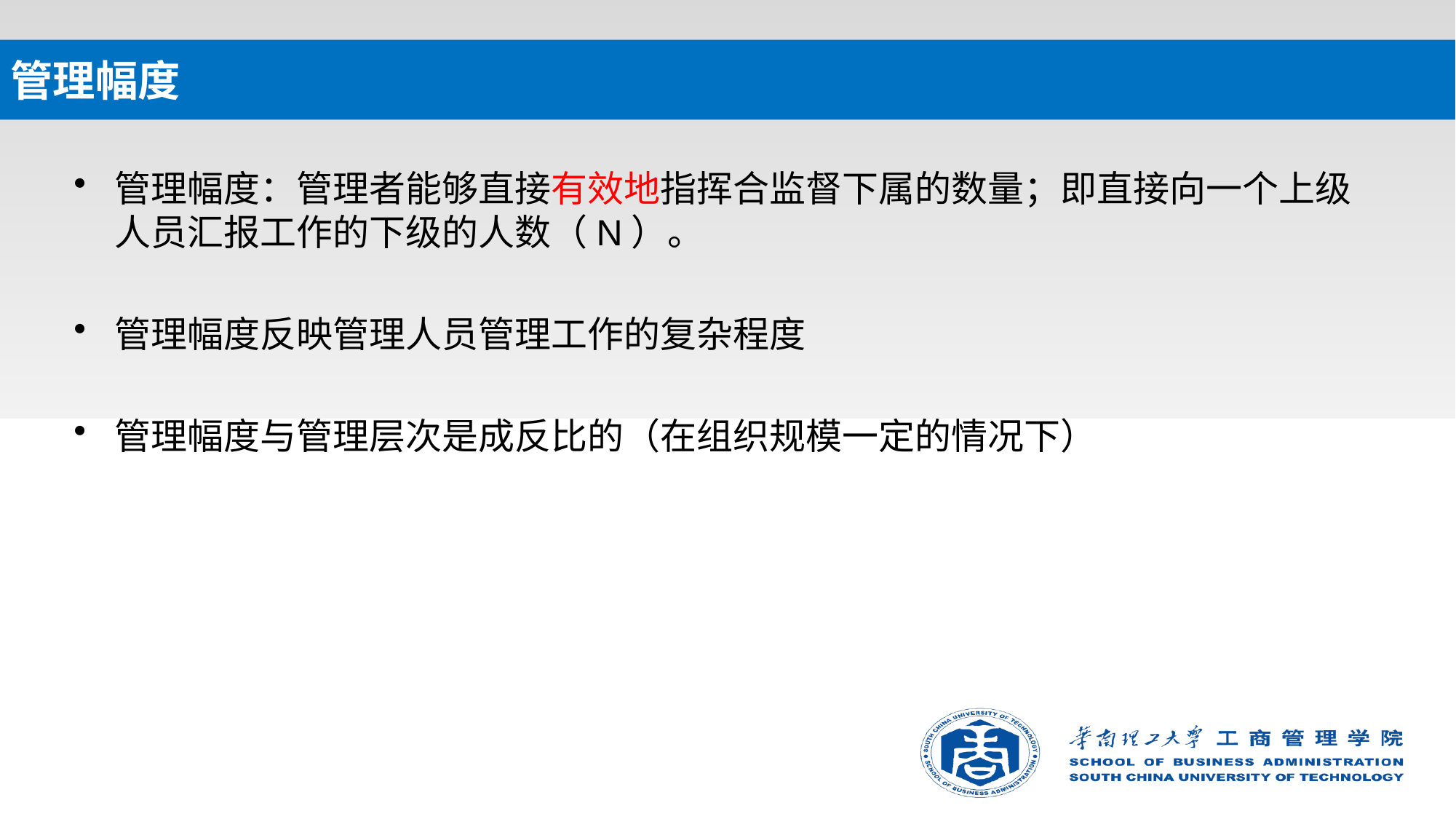

# 管理幅度
管理幅度：管理者能够直接有效地指挥合监督下属的数量；即直接向一个上级人员汇报工作的下级的人数（N）。

管理幅度反映管理人员管理工作的复杂程度

管理幅度与管理层次是成反比的（在组织规模一定的情况下）